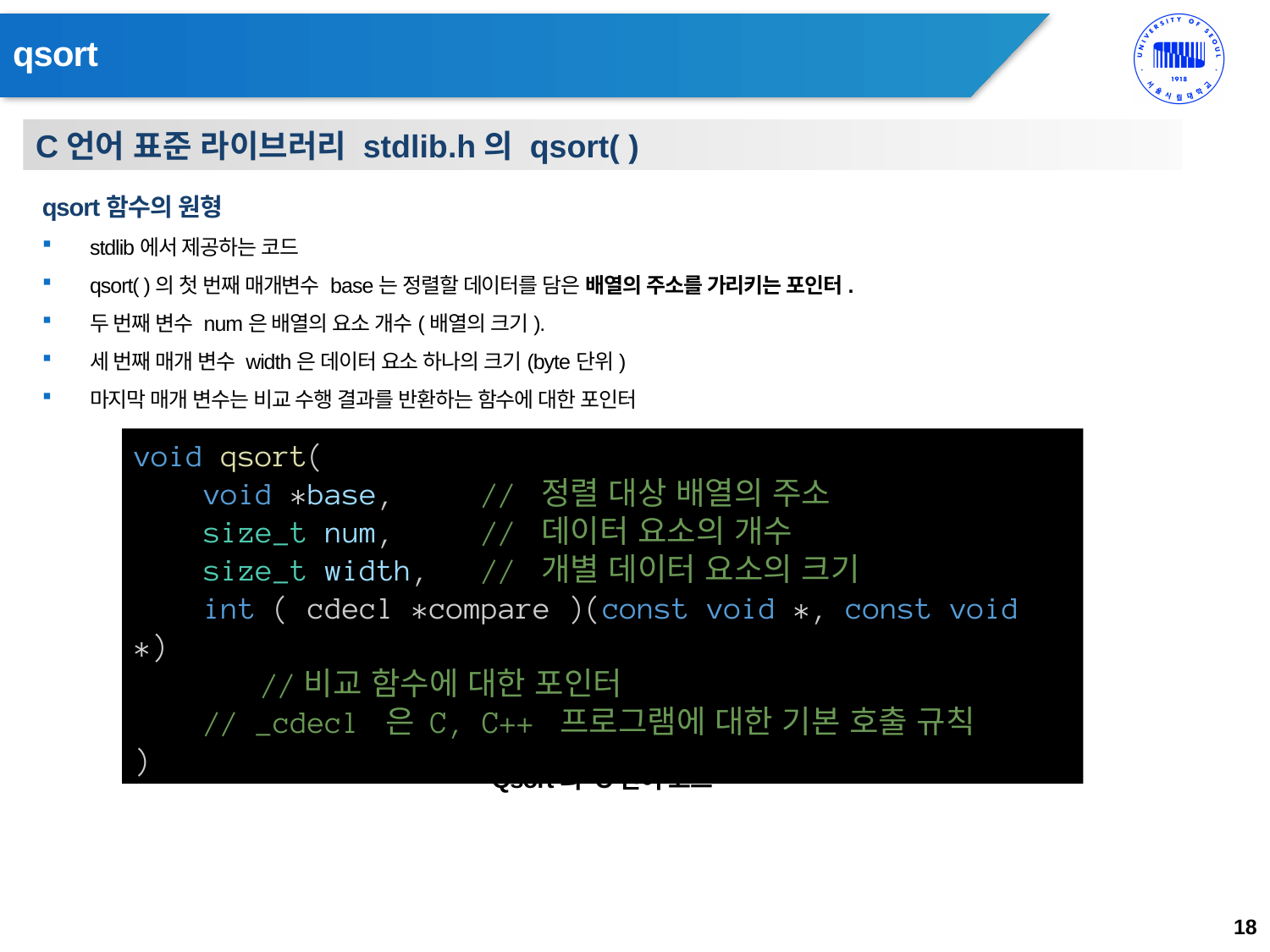

# qsort
C언어 표준 라이브러리 stdlib.h의 qsort( )
qsort함수의 원형
stdlib에서 제공하는 코드
qsort( )의 첫 번째 매개변수 base는 정렬할 데이터를 담은 배열의 주소를 가리키는 포인터.
두 번째 변수 num은 배열의 요소 개수(배열의 크기).
세 번째 매개 변수 width은 데이터 요소 하나의 크기(byte단위)
마지막 매개 변수는 비교 수행 결과를 반환하는 함수에 대한 포인터
void qsort(
    void *base,     // 정렬 대상 배열의 주소
    size_t num,     // 데이터 요소의 개수
    size_t width,   // 개별 데이터 요소의 크기
    int ( cdecl *compare )(const void *, const void *)
	//비교 함수에 대한 포인터
    // _cdecl 은 C, C++ 프로그램에 대한 기본 호출 규칙
)

Qsort의 C언어 코드
18